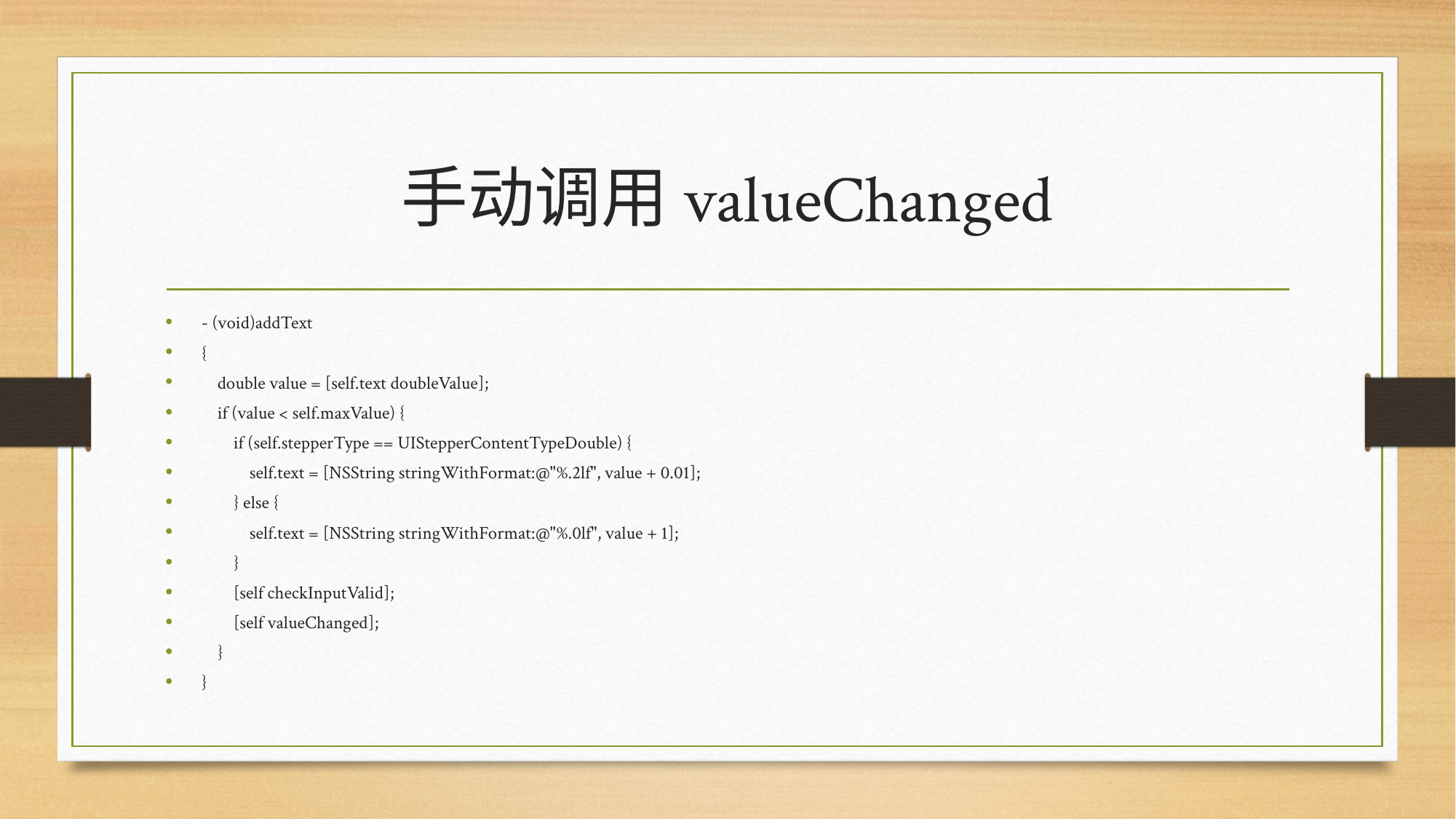

# 手动调用valueChanged
- (void)addText
{
    double value = [self.text doubleValue];
    if (value < self.maxValue) {
        if (self.stepperType == UIStepperContentTypeDouble) {
            self.text = [NSString stringWithFormat:@"%.2lf", value + 0.01];
        } else {
            self.text = [NSString stringWithFormat:@"%.0lf", value + 1];
        }
        [self checkInputValid];
        [self valueChanged];
    }
}